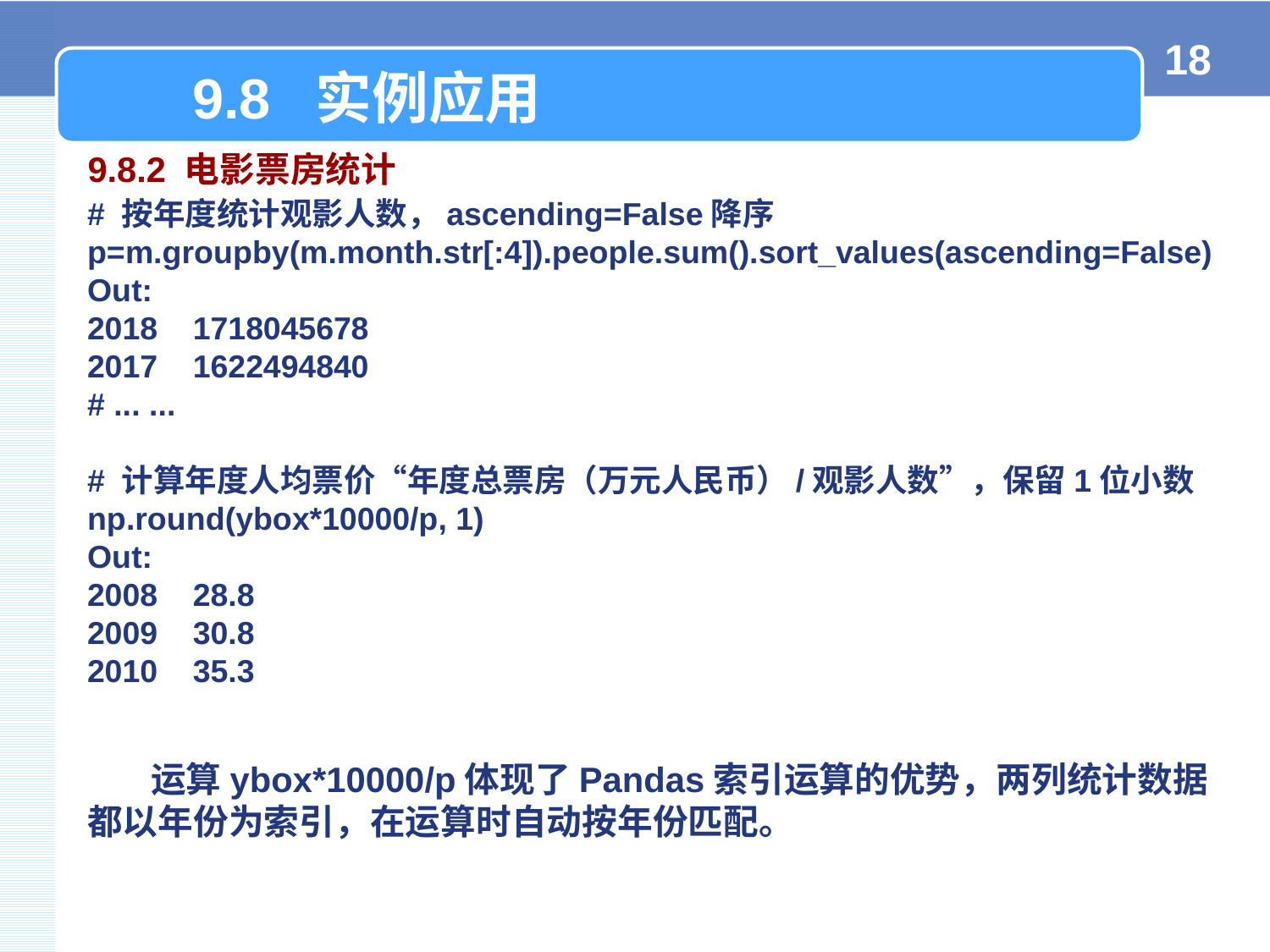

18
9.8  实例应用
9.8.2 电影票房统计

# 按年度统计观影人数，ascending=False降序
p=m.groupby(m.month.str[:4]).people.sum().sort_values(ascending=False)
Out:
2018    1718045678
2017    1622494840
# ... ...

# 计算年度人均票价“年度总票房（万元人民币）/观影人数”，保留1位小数
np.round(ybox*10000/p, 1)
Out:
2008    28.8
2009    30.8
2010    35.3
运算ybox*10000/p体现了Pandas索引运算的优势，两列统计数据都以年份为索引，在运算时自动按年份匹配。